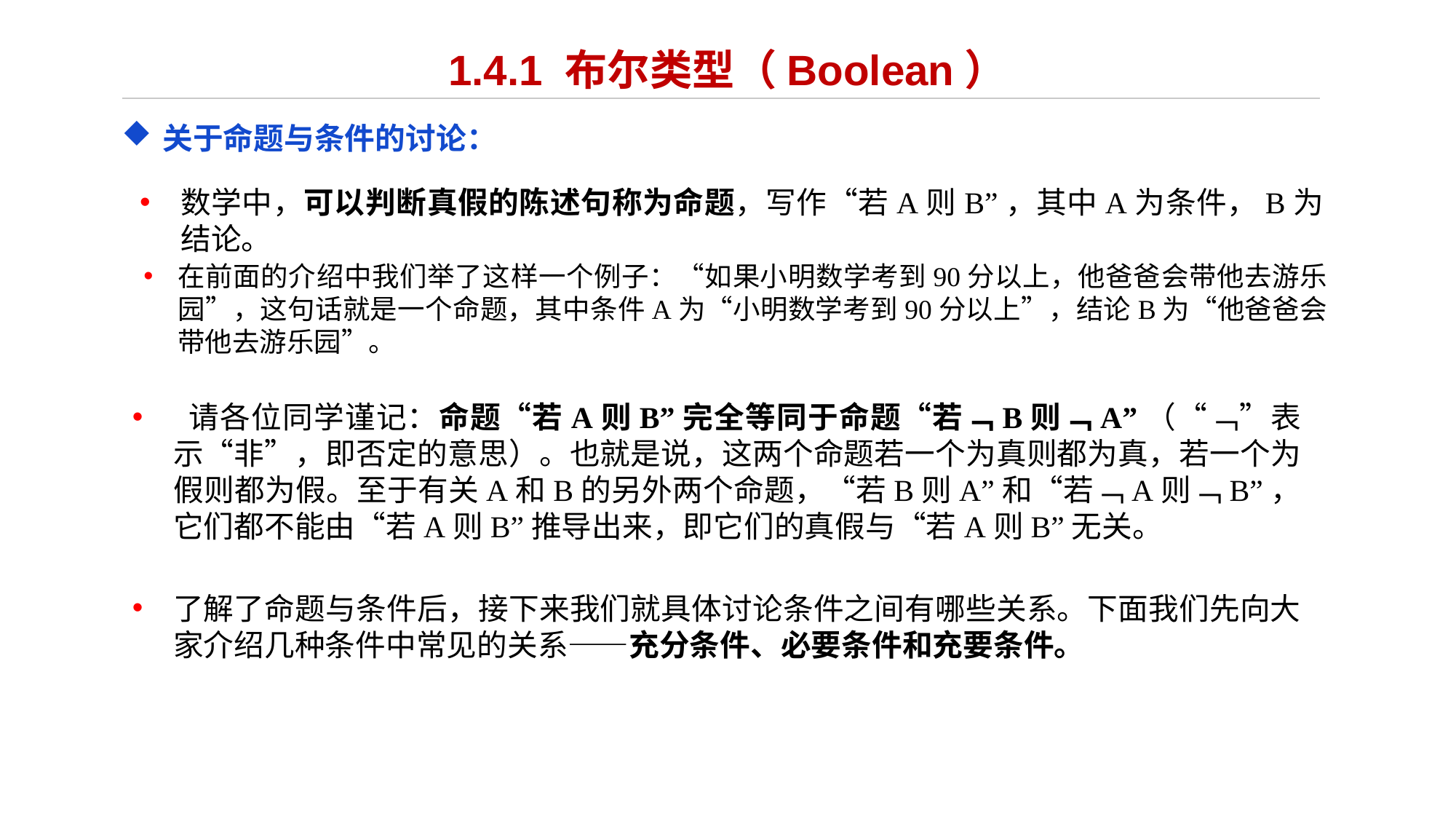

# 1.4.1 布尔类型（Boolean）
关于命题与条件的讨论：
数学中，可以判断真假的陈述句称为命题，写作“若A则B”，其中A为条件，B为结论。
在前面的介绍中我们举了这样一个例子：“如果小明数学考到90分以上，他爸爸会带他去游乐园”，这句话就是一个命题，其中条件A为“小明数学考到90分以上”，结论B为“他爸爸会带他去游乐园”。
 请各位同学谨记：命题“若A则B”完全等同于命题“若﹁B则﹁A”（“﹁”表示“非”，即否定的意思）。也就是说，这两个命题若一个为真则都为真，若一个为假则都为假。至于有关A和B的另外两个命题，“若B则A”和“若﹁A则﹁B”，它们都不能由“若A则B”推导出来，即它们的真假与“若A则B”无关。
了解了命题与条件后，接下来我们就具体讨论条件之间有哪些关系。下面我们先向大家介绍几种条件中常见的关系——充分条件、必要条件和充要条件。